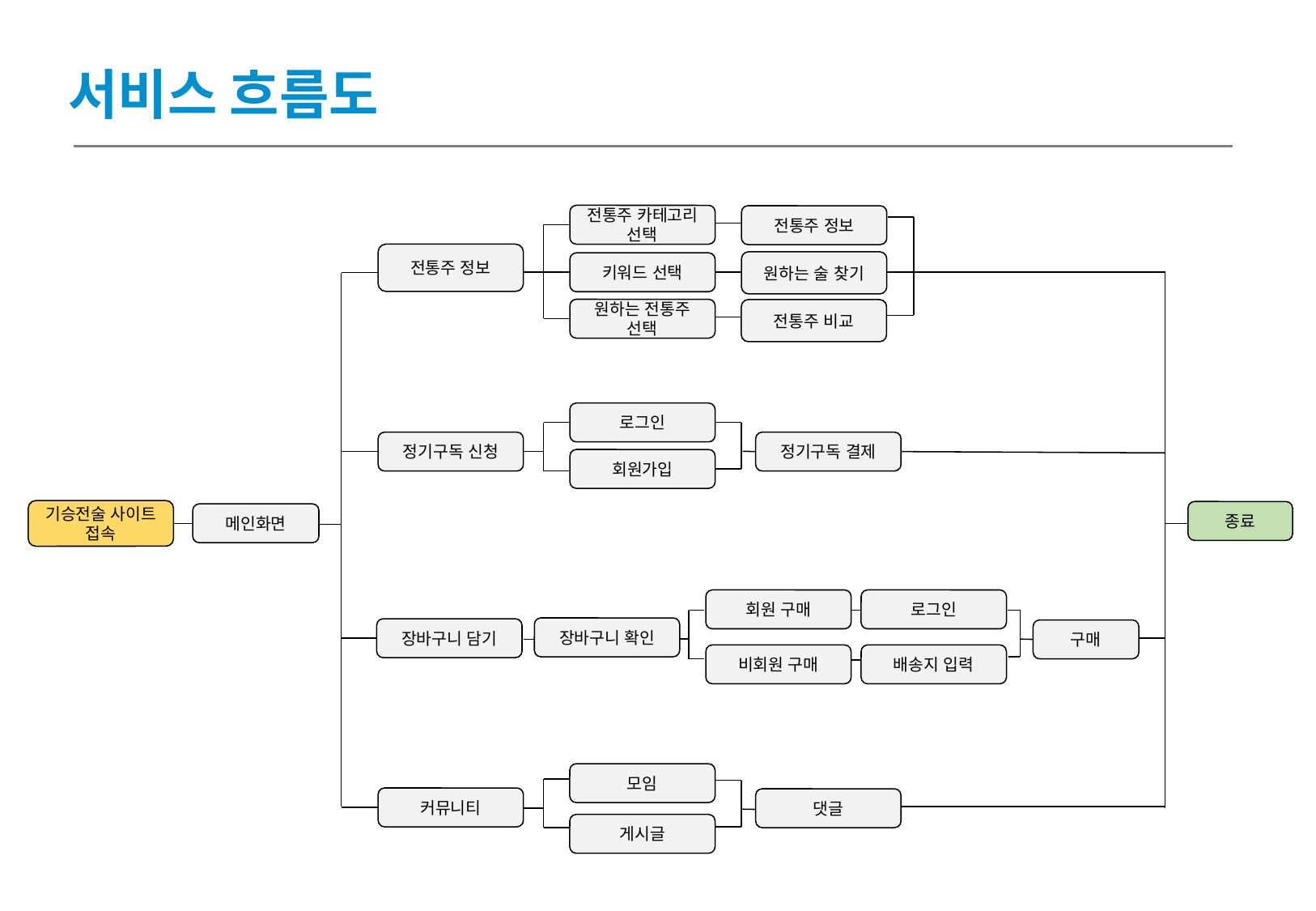

서비스 흐름도
전통주 카테고리 선택
전통주 정보
전통주 정보
원하는 술 찾기
키워드 선택
원하는 전통주 선택
전통주 비교
로그인
정기구독 신청
정기구독 결제
회원가입
기승전술 사이트 접속
종료
메인화면
회원 구매
로그인
장바구니 확인
장바구니 담기
구매
비회원 구매
배송지 입력
모임
커뮤니티
댓글
게시글